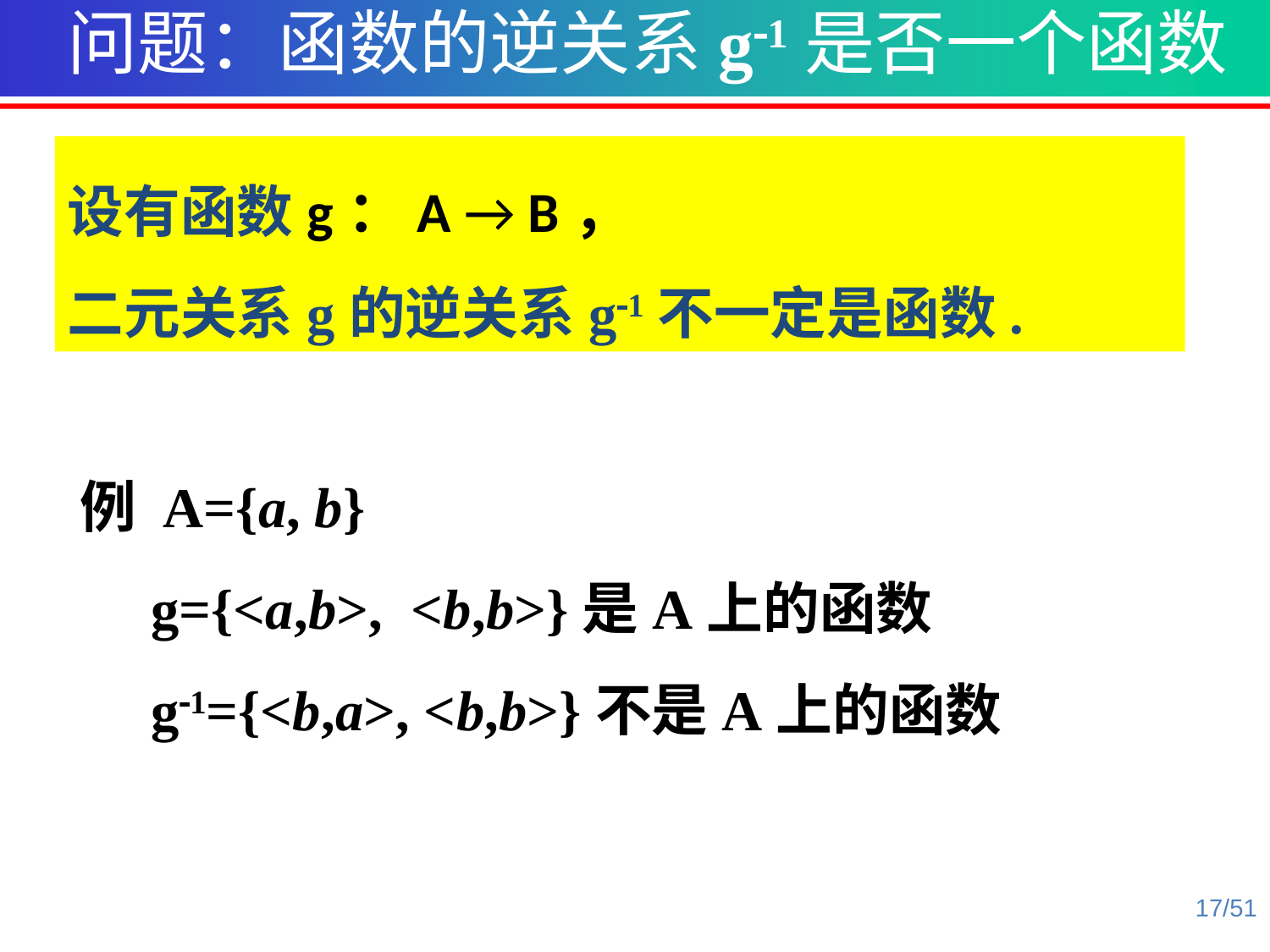

问题：函数的逆关系g−1是否一个函数
设有函数g：A → B，
二元关系g的逆关系g−1不一定是函数.
例 A={a, b}
     g={<a,b>,  <b,b>}是A上的函数
     g−1={<b,a>, <b,b>}不是A上的函数

17/51